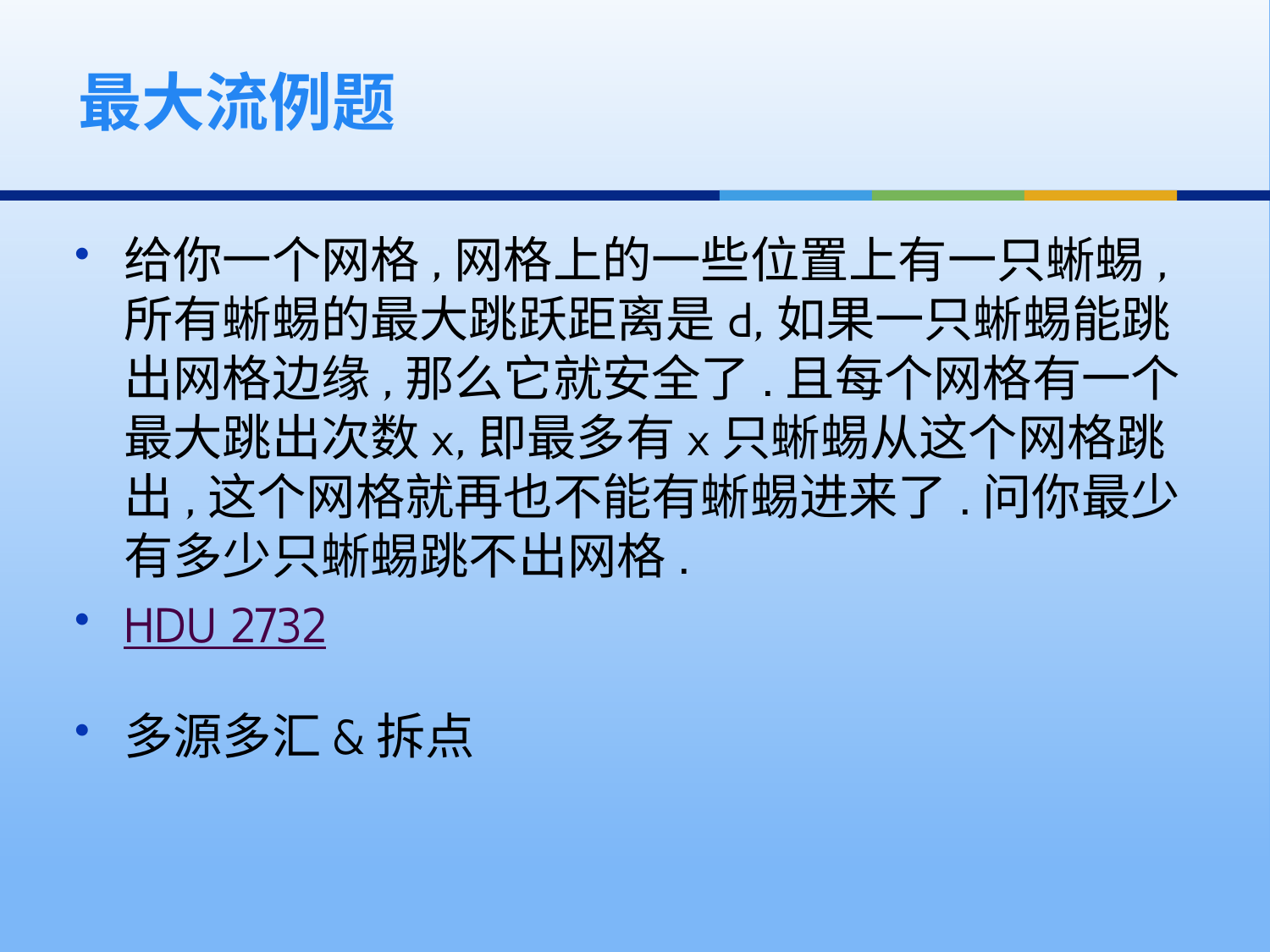

最大流例题
给你一个网格,网格上的一些位置上有一只蜥蜴,所有蜥蜴的最大跳跃距离是d,如果一只蜥蜴能跳出网格边缘,那么它就安全了.且每个网格有一个最大跳出次数x,即最多有x只蜥蜴从这个网格跳出,这个网格就再也不能有蜥蜴进来了.问你最少有多少只蜥蜴跳不出网格.
HDU 2732
多源多汇&拆点